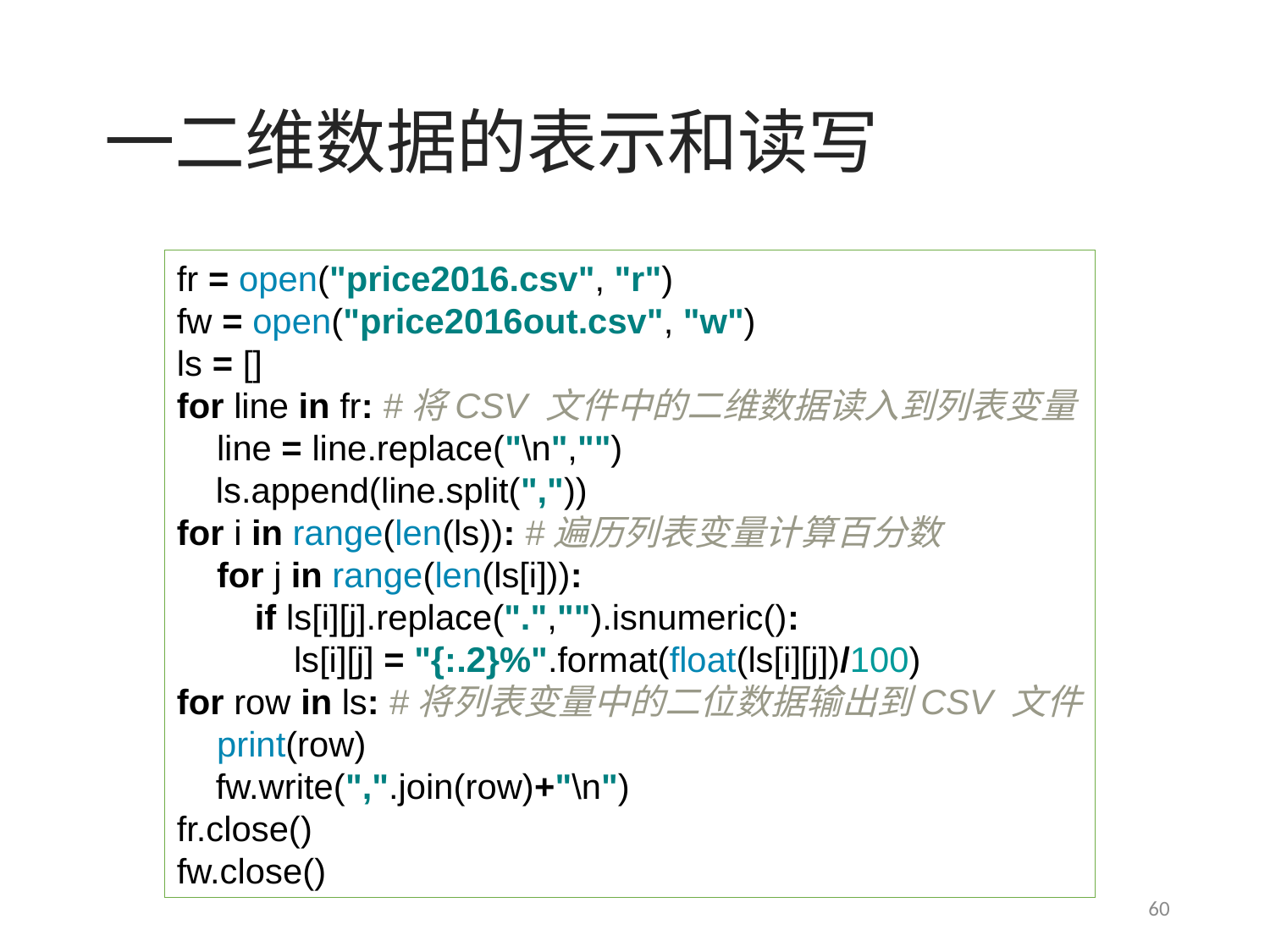

# 一二维数据的表示和读写
fr = open("price2016.csv", "r")
fw = open("price2016out.csv", "w")
ls = []
for line in fr: #将CSV 文件中的二维数据读入到列表变量
    line = line.replace("\n","")
    ls.append(line.split(","))
for i in range(len(ls)): #遍历列表变量计算百分数
    for j in range(len(ls[i])):
        if ls[i][j].replace(".","").isnumeric():
            ls[i][j] = "{:.2}%".format(float(ls[i][j])/100)
for row in ls: #将列表变量中的二位数据输出到CSV 文件
    print(row)
    fw.write(",".join(row)+"\n")
fr.close()
fw.close()
60